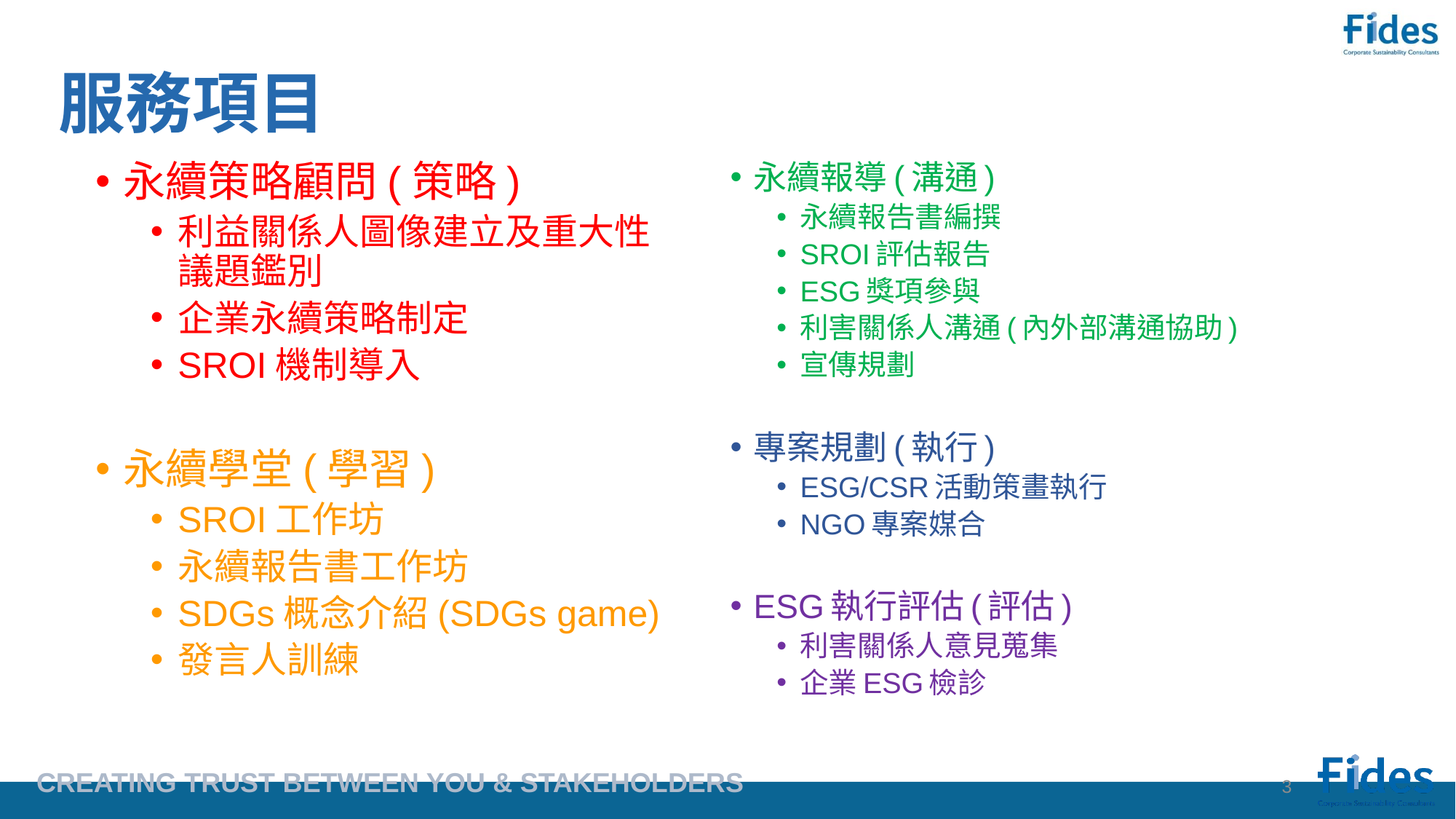

# 服務項目
永續策略顧問(策略)
利益關係人圖像建立及重大性議題鑑別
企業永續策略制定
SROI機制導入

永續學堂(學習)
SROI工作坊
永續報告書工作坊
SDGs概念介紹(SDGs game)
發言人訓練

永續報導(溝通)
永續報告書編撰
SROI評估報告
ESG獎項參與
利害關係人溝通(內外部溝通協助)
宣傳規劃

專案規劃(執行)
ESG/CSR活動策畫執行
NGO專案媒合

ESG執行評估(評估)
利害關係人意見蒐集
企業ESG檢診